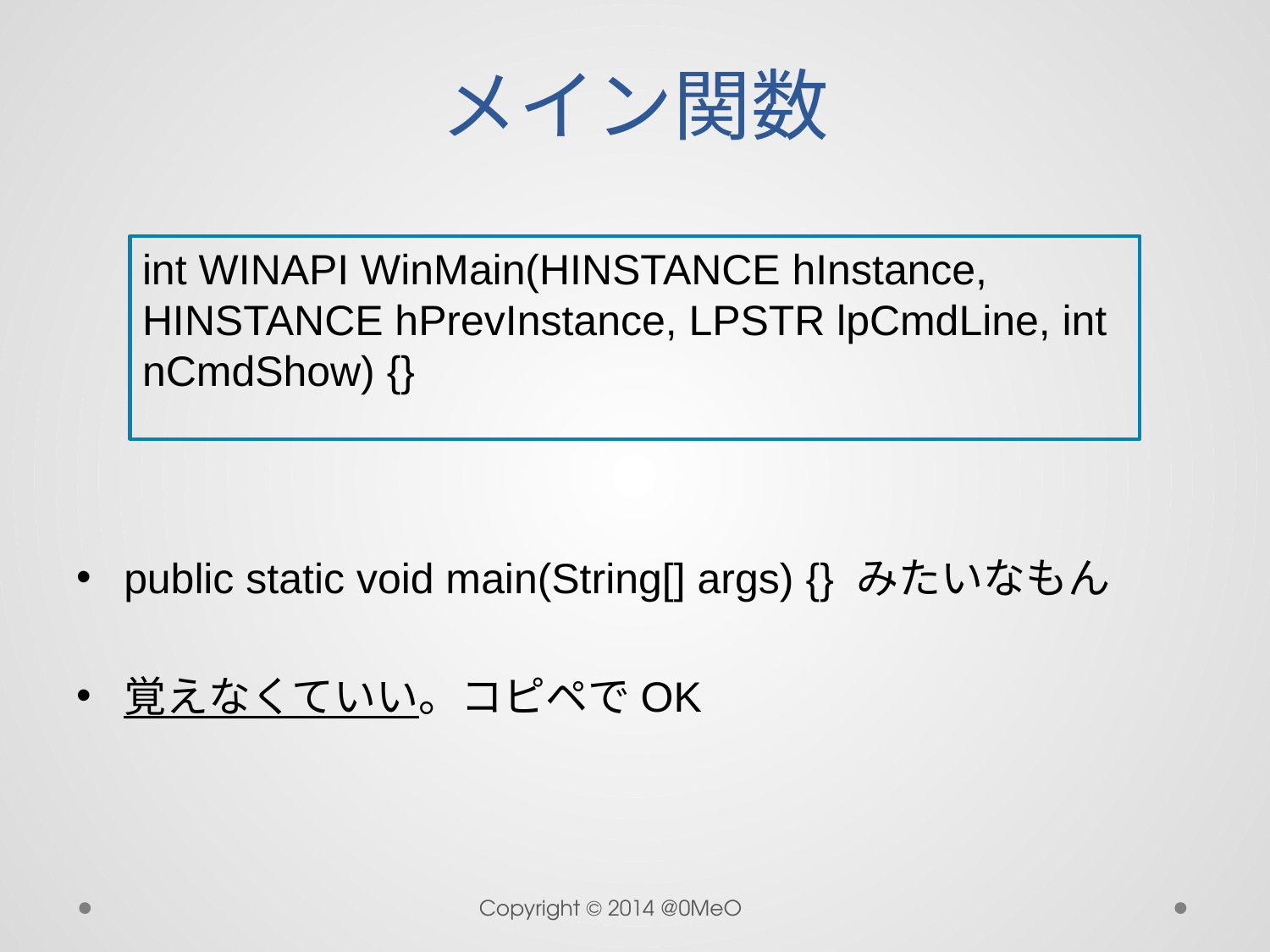

# メイン関数
int WINAPI WinMain(HINSTANCE hInstance, HINSTANCE hPrevInstance, LPSTR lpCmdLine, int nCmdShow) {}

public static void main(String[] args) {} みたいなもん

覚えなくていい。コピペでOK